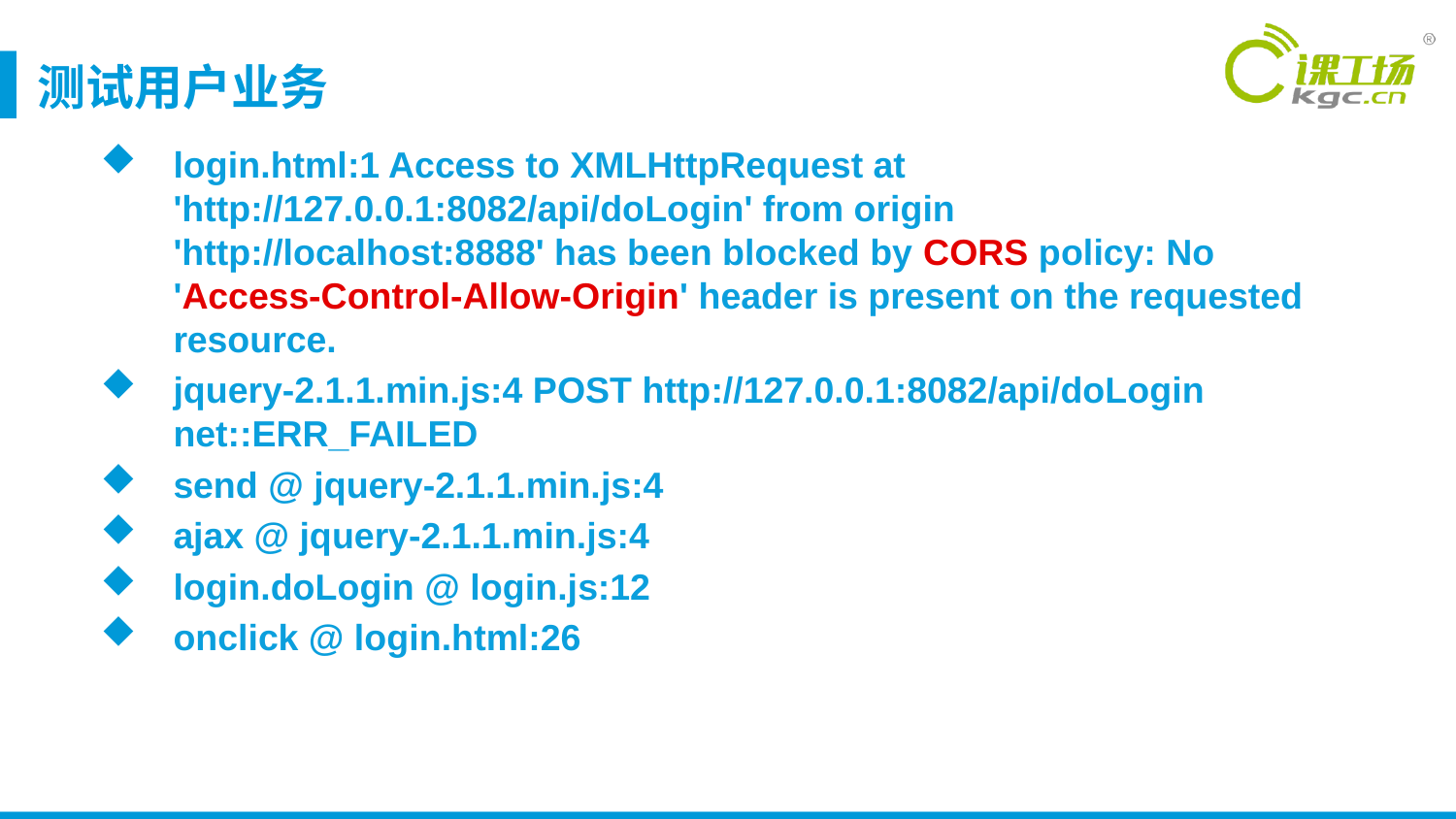

# 测试用户业务
login.html:1 Access to XMLHttpRequest at 'http://127.0.0.1:8082/api/doLogin' from origin 'http://localhost:8888' has been blocked by CORS policy: No 'Access-Control-Allow-Origin' header is present on the requested resource.
jquery-2.1.1.min.js:4 POST http://127.0.0.1:8082/api/doLogin net::ERR_FAILED
send @ jquery-2.1.1.min.js:4
ajax @ jquery-2.1.1.min.js:4
login.doLogin @ login.js:12
onclick @ login.html:26